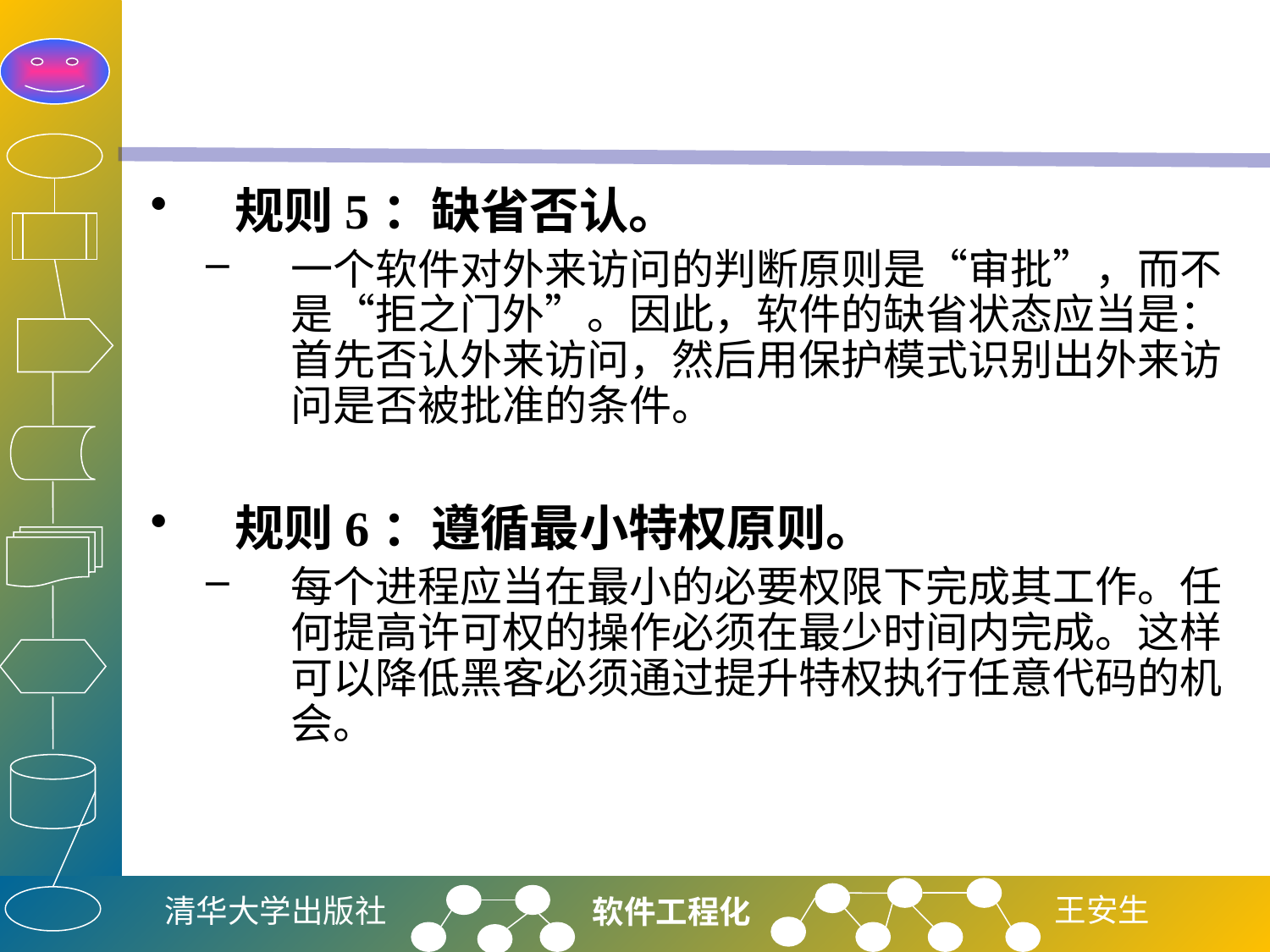

#
规则5：缺省否认。
一个软件对外来访问的判断原则是“审批”，而不是“拒之门外”。因此，软件的缺省状态应当是：首先否认外来访问，然后用保护模式识别出外来访问是否被批准的条件。

规则6：遵循最小特权原则。
每个进程应当在最小的必要权限下完成其工作。任何提高许可权的操作必须在最少时间内完成。这样可以降低黑客必须通过提升特权执行任意代码的机会。